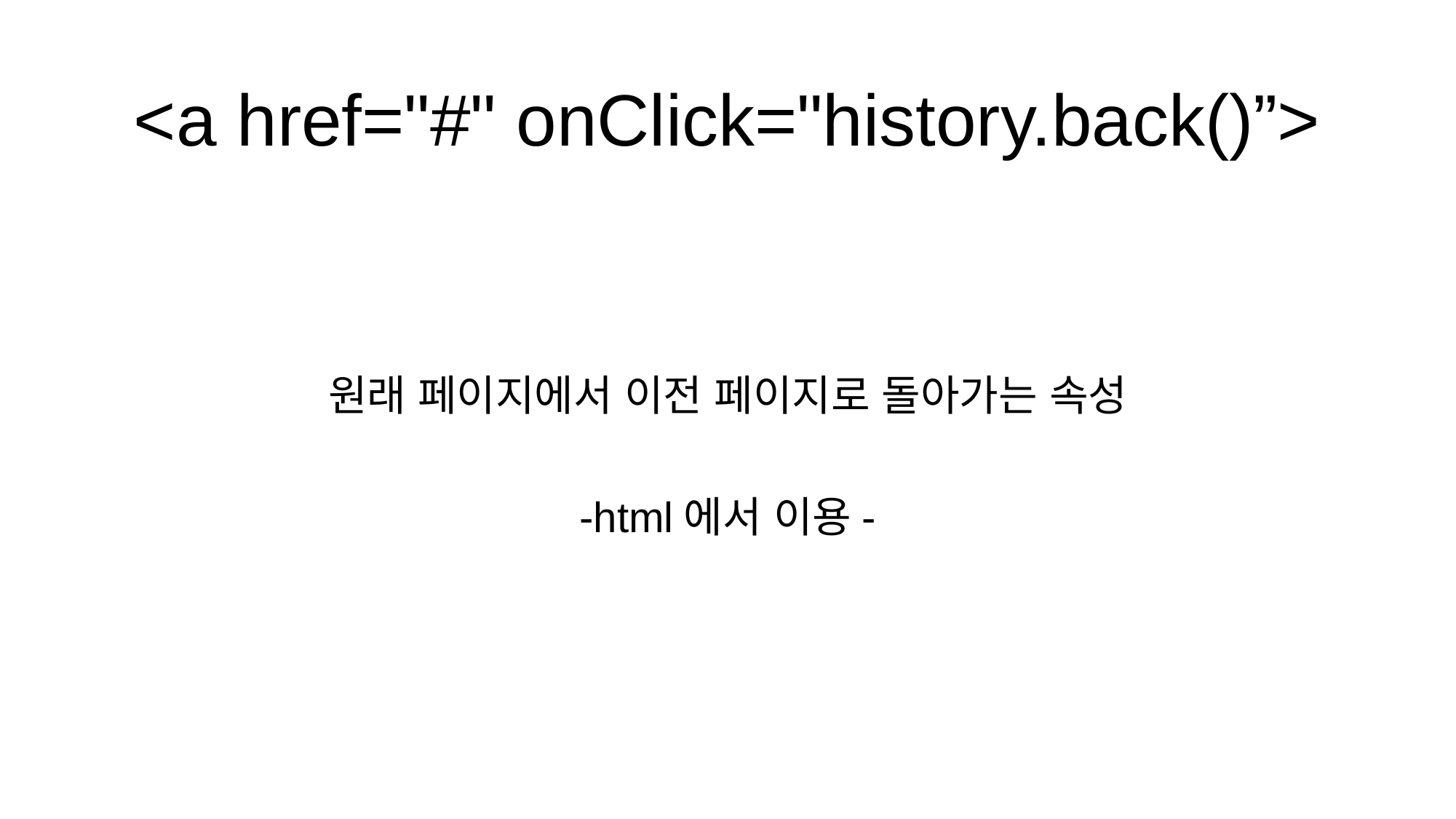

# <a href="#" onClick="history.back()”>
원래 페이지에서 이전 페이지로 돌아가는 속성

-html에서 이용-